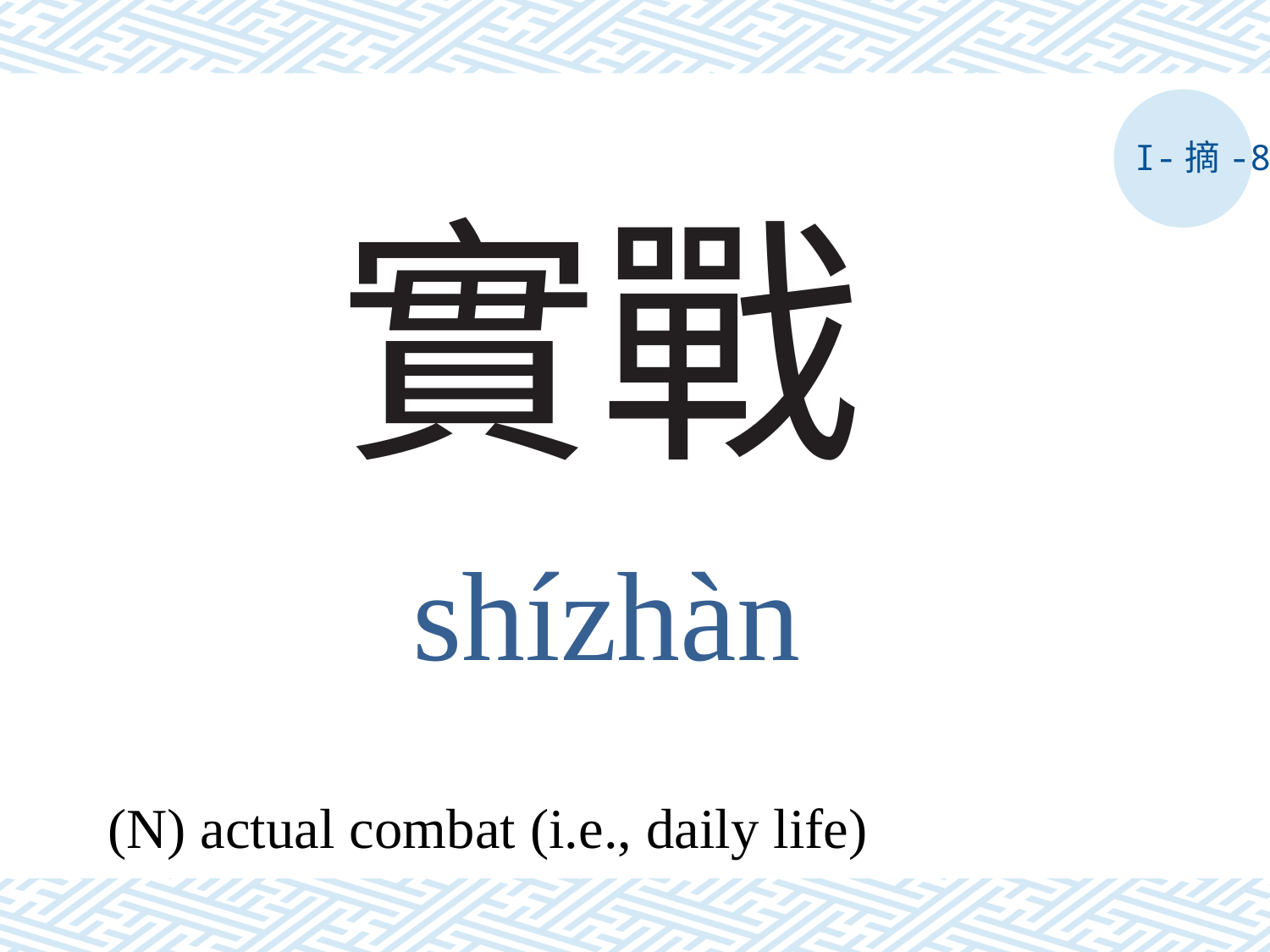

I-摘-8

# 實戰
shízhàn
(N) actual combat (i.e., daily life)